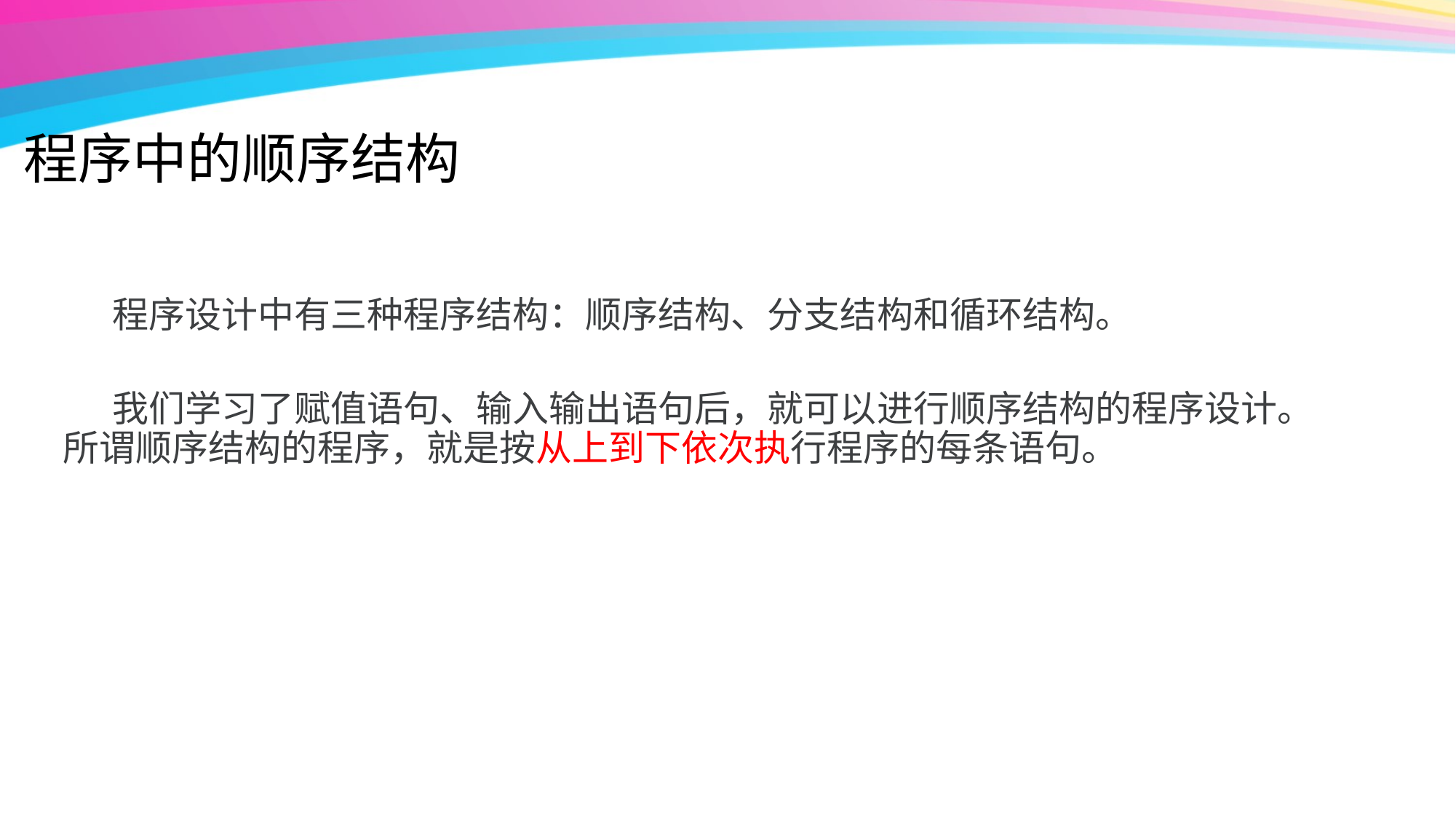

# 程序中的顺序结构
     程序设计中有三种程序结构：顺序结构、分支结构和循环结构。
     我们学习了赋值语句、输入输出语句后，就可以进行顺序结构的程序设计。所谓顺序结构的程序，就是按从上到下依次执行程序的每条语句。